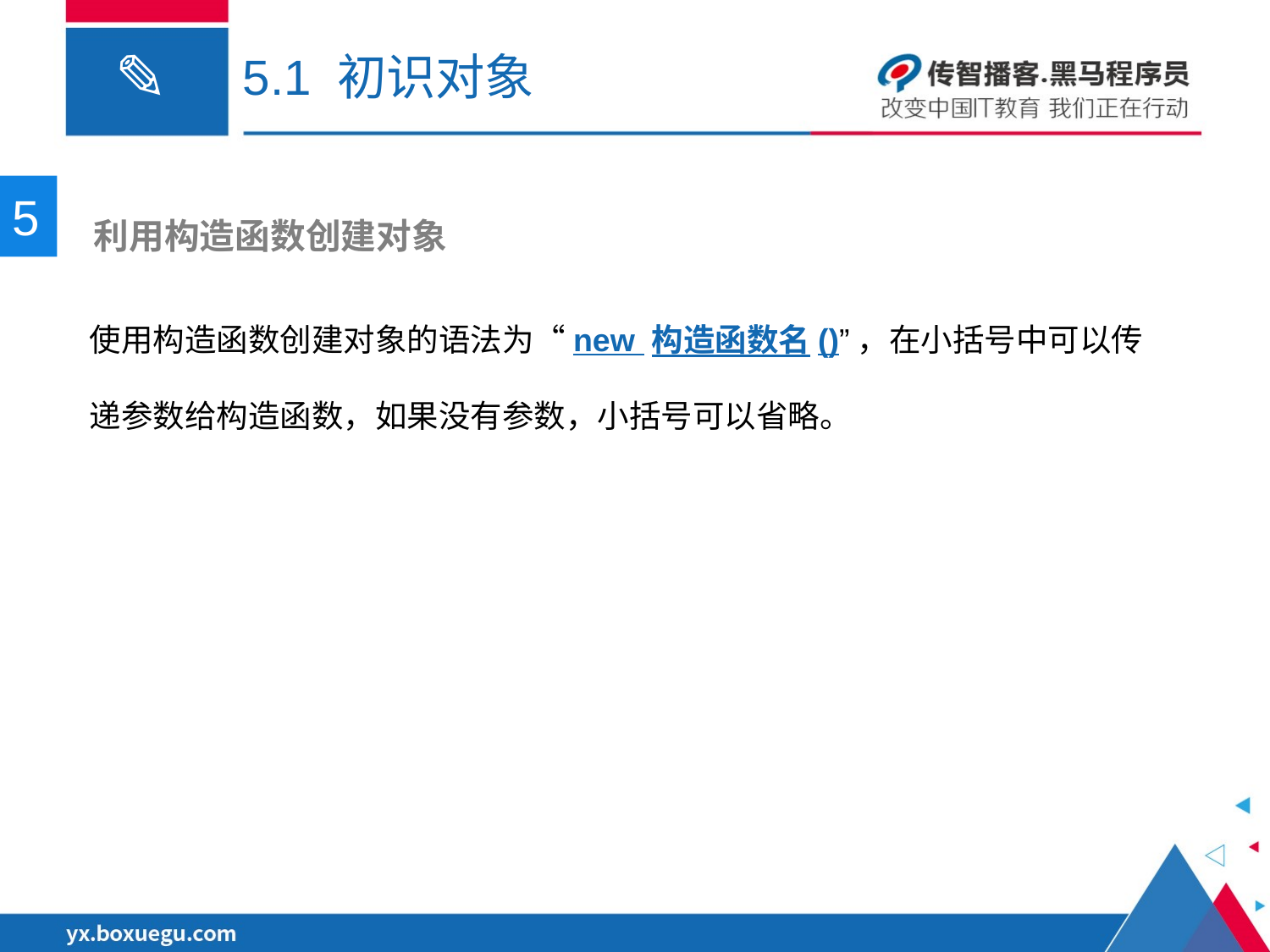

# 5.1 初识对象

5
  利用构造函数创建对象
使用构造函数创建对象的语法为“new 构造函数名()”，在小括号中可以传递参数给构造函数，如果没有参数，小括号可以省略。